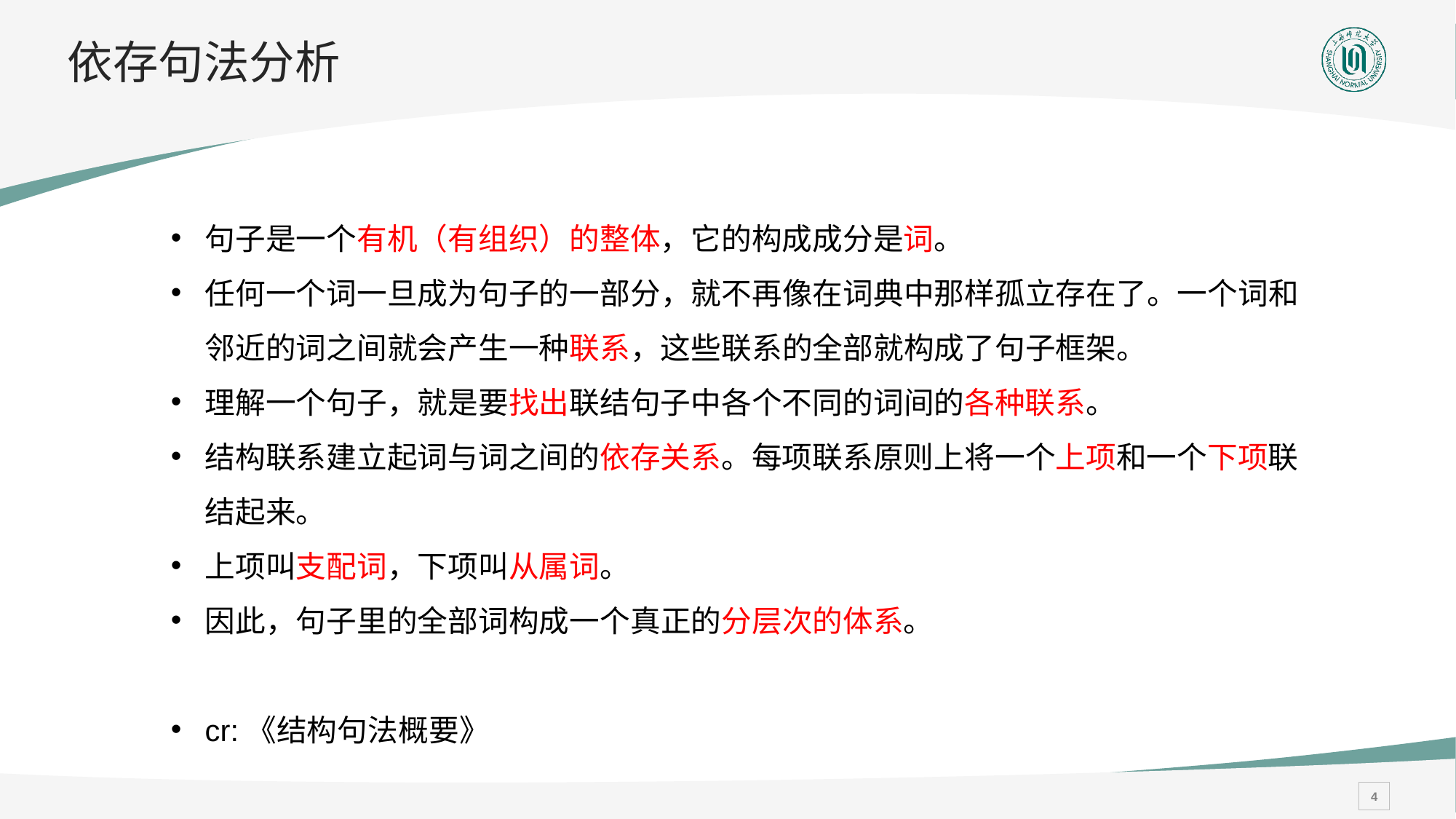

# 依存句法分析
句子是一个有机（有组织）的整体，它的构成成分是词。
任何一个词一旦成为句子的一部分，就不再像在词典中那样孤立存在了。一个词和邻近的词之间就会产生一种联系，这些联系的全部就构成了句子框架。
理解一个句子，就是要找出联结句子中各个不同的词间的各种联系。
结构联系建立起词与词之间的依存关系。每项联系原则上将一个上项和一个下项联结起来。
上项叫支配词，下项叫从属词。
因此，句子里的全部词构成一个真正的分层次的体系。

cr:《结构句法概要》